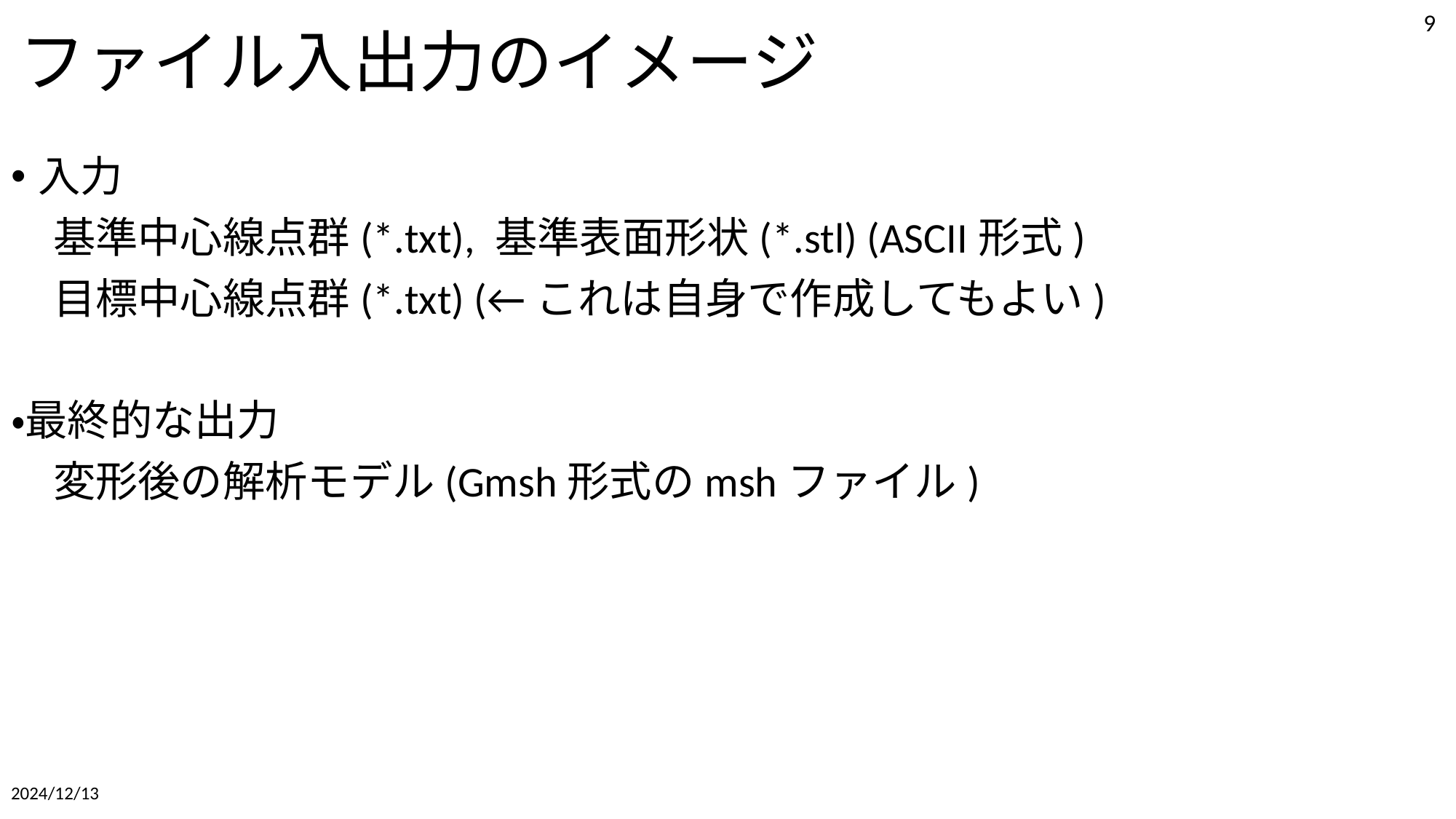

9
# ファイル入出力のイメージ
入力
　基準中心線点群(*.txt), 基準表面形状(*.stl) (ASCII形式)
　目標中心線点群(*.txt) (←これは自身で作成してもよい)

・最終的な出力
　変形後の解析モデル(Gmsh形式のmshファイル)
2024/12/13